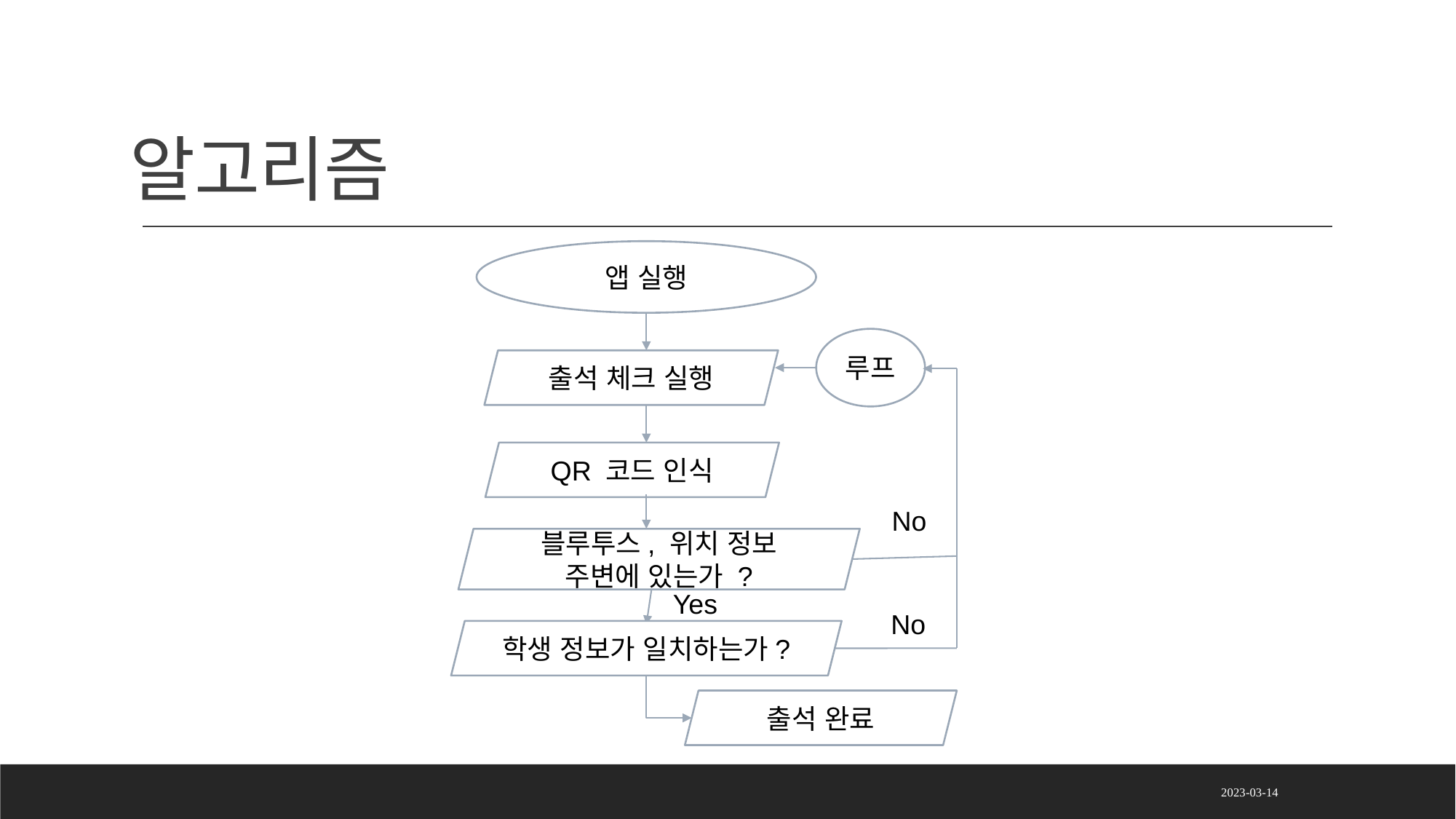

# 알고리즘
앱 실행
루프
출석 체크 실행
QR 코드 인식
No
블루투스, 위치 정보 주변에 있는가 ?
Yes
No
학생 정보가 일치하는가?
출석 완료
2023-03-14